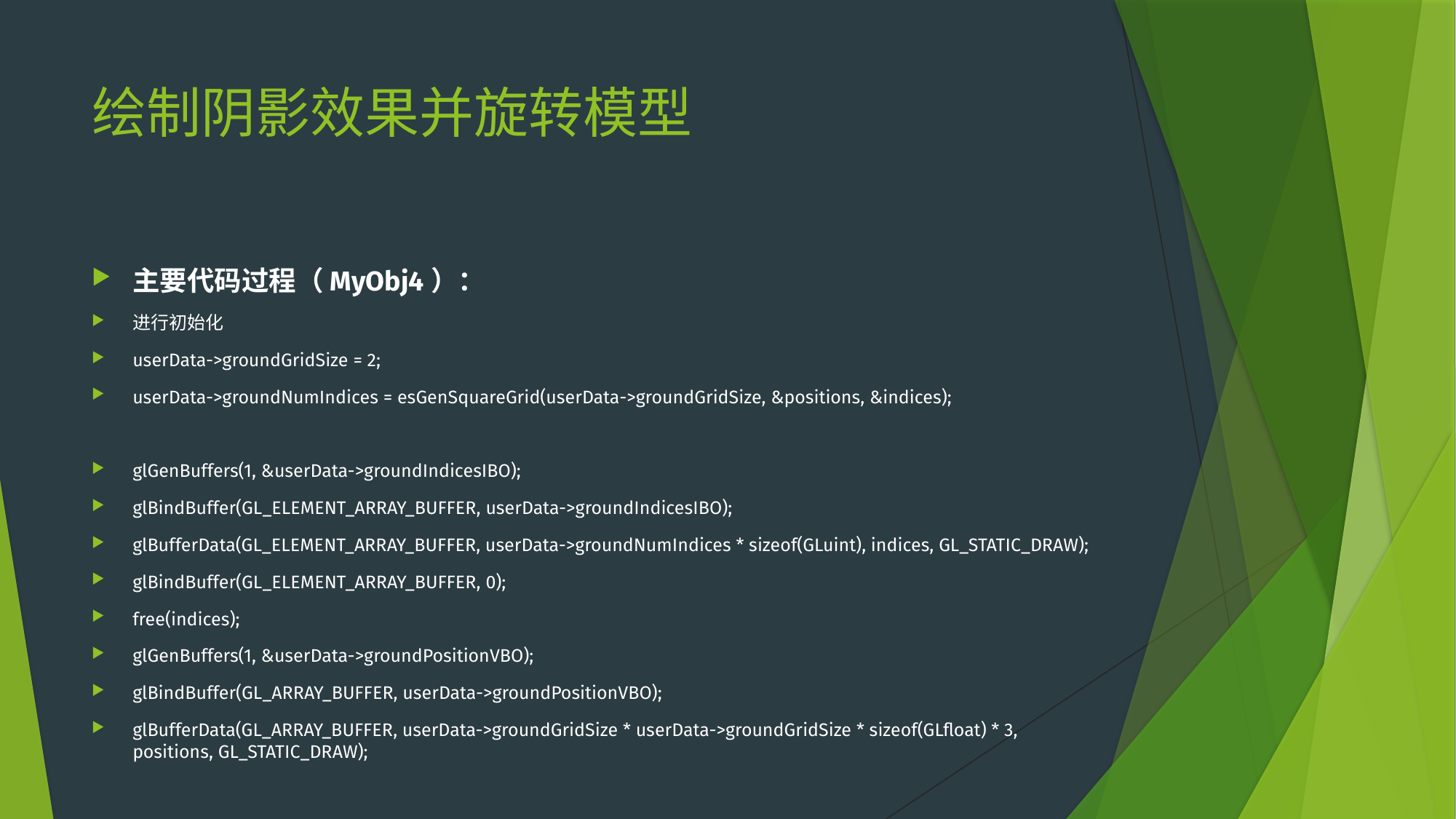

# 绘制阴影效果并旋转模型
主要代码过程（MyObj4）：
进行初始化
userData->groundGridSize = 2;
userData->groundNumIndices = esGenSquareGrid(userData->groundGridSize, &positions, &indices);

glGenBuffers(1, &userData->groundIndicesIBO);
glBindBuffer(GL_ELEMENT_ARRAY_BUFFER, userData->groundIndicesIBO);
glBufferData(GL_ELEMENT_ARRAY_BUFFER, userData->groundNumIndices * sizeof(GLuint), indices, GL_STATIC_DRAW);
glBindBuffer(GL_ELEMENT_ARRAY_BUFFER, 0);
free(indices);
glGenBuffers(1, &userData->groundPositionVBO);
glBindBuffer(GL_ARRAY_BUFFER, userData->groundPositionVBO);
glBufferData(GL_ARRAY_BUFFER, userData->groundGridSize * userData->groundGridSize * sizeof(GLfloat) * 3, positions, GL_STATIC_DRAW);